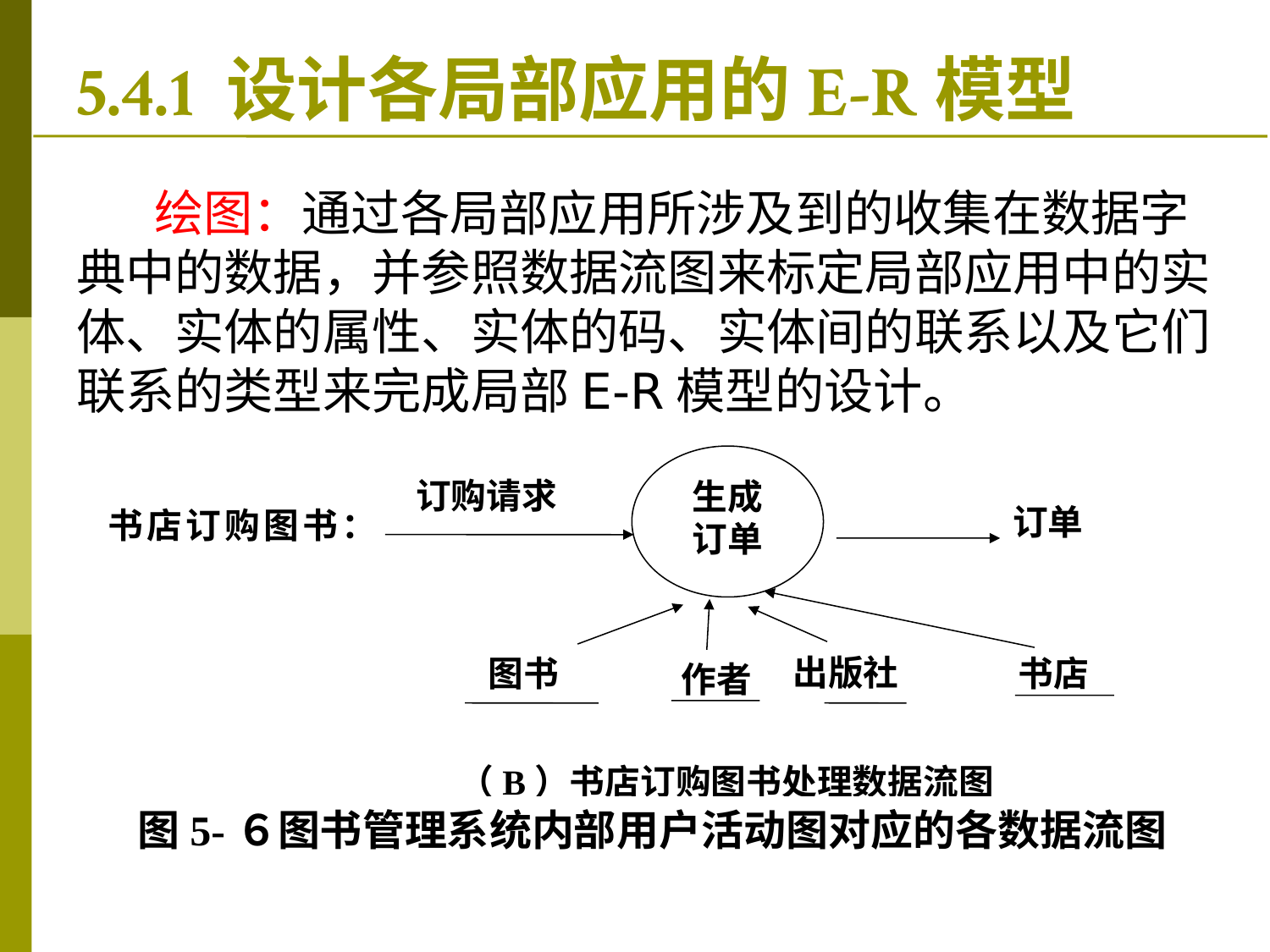

# 5.4.1 设计各局部应用的E-R模型
      绘图：通过各局部应用所涉及到的收集在数据字典中的数据，并参照数据流图来标定局部应用中的实体、实体的属性、实体的码、实体间的联系以及它们联系的类型来完成局部E-R模型的设计。
生成
订单
订购请求
订单
书店订购图书：

出版社
图书
   作者

书店

（B）书店订购图书处理数据流图
图5-６图书管理系统内部用户活动图对应的各数据流图